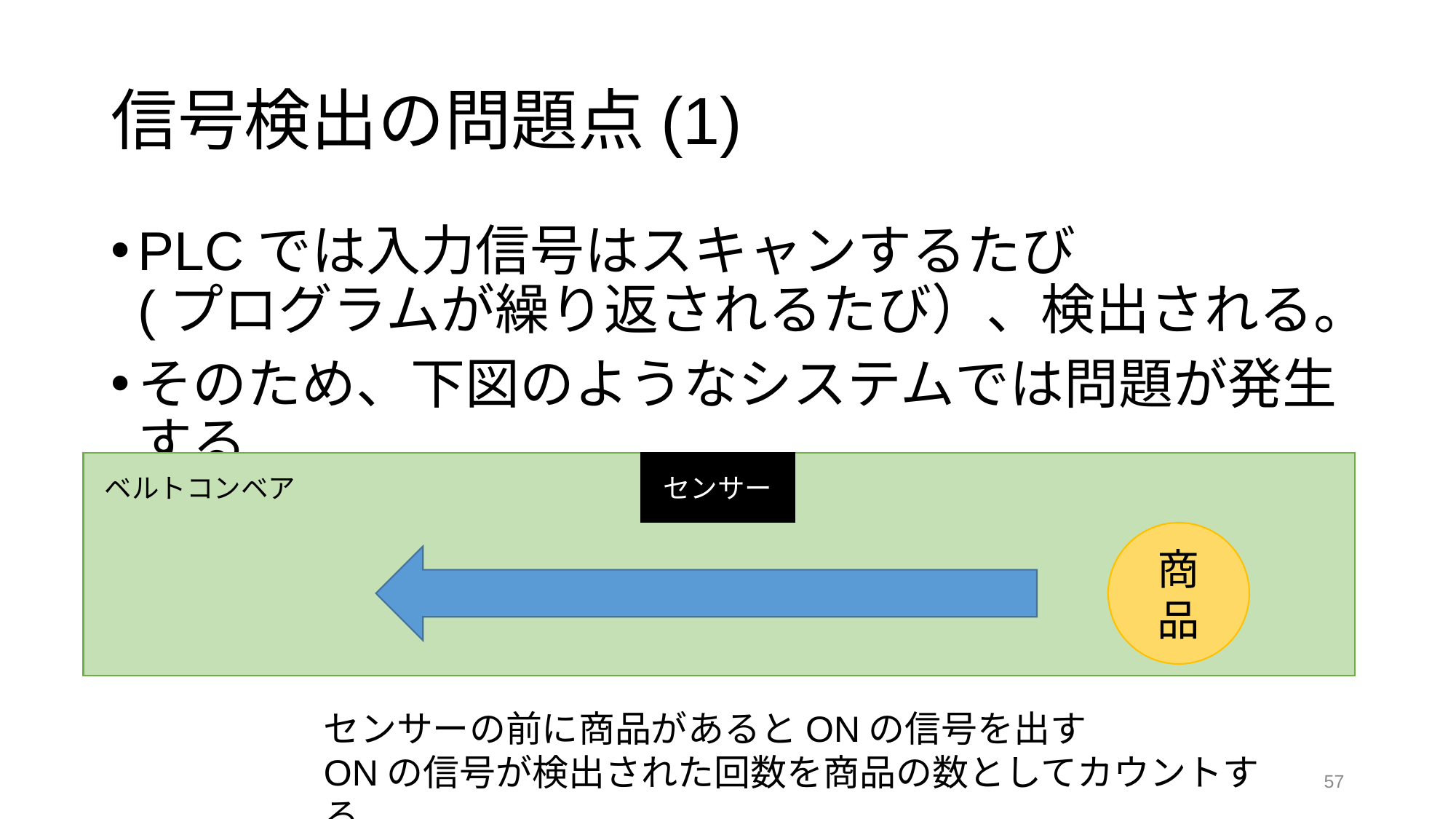

# 信号検出の問題点(1)
PLCでは入力信号はスキャンするたび                  (プログラムが繰り返されるたび）、検出される。
そのため、下図のようなシステムでは問題が発生する

センサー
ベルトコンベア
商品

センサーの前に商品があるとONの信号を出す
ONの信号が検出された回数を商品の数としてカウントする
57